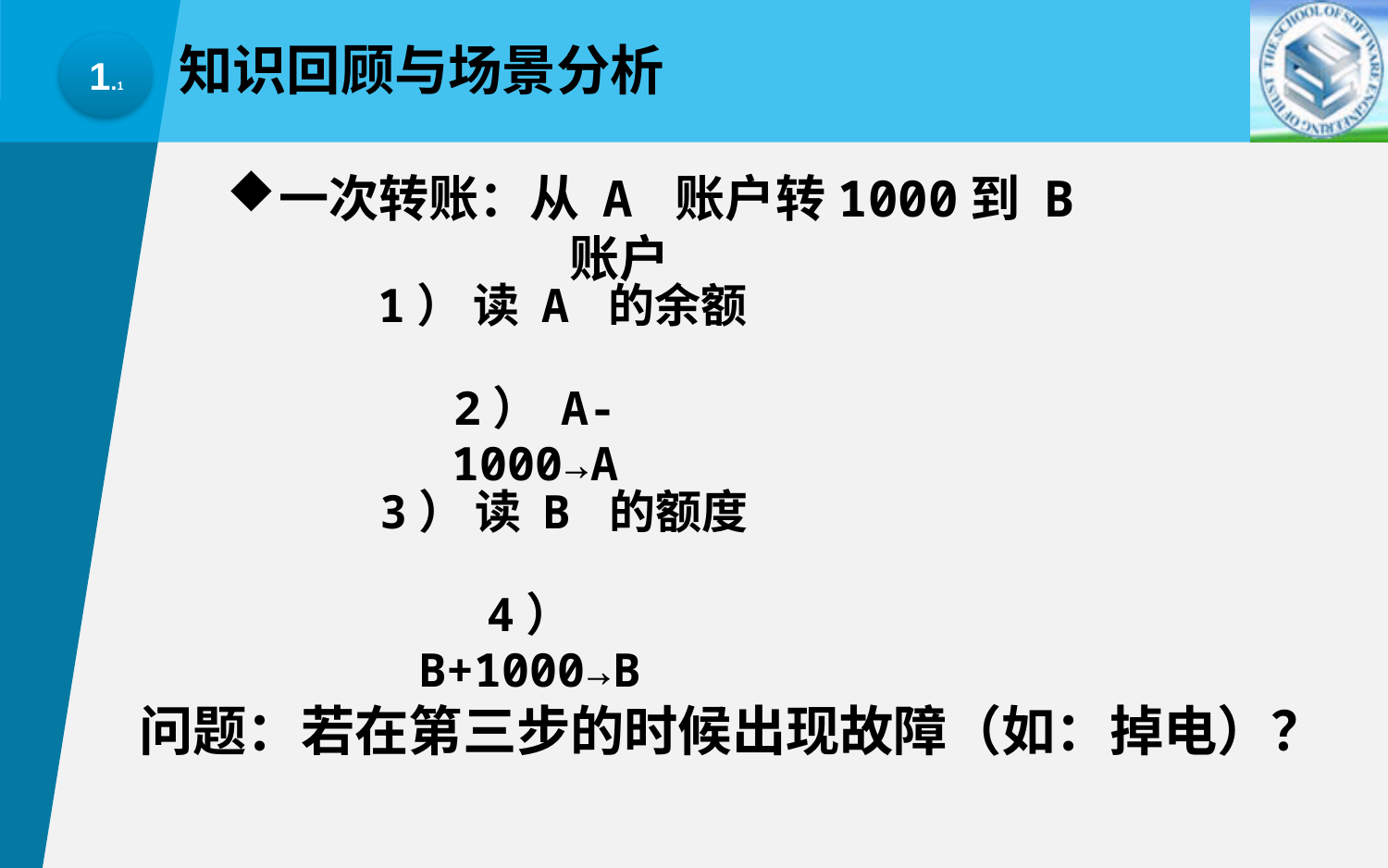

知识回顾与场景分析
1.1
一次转账：从 A 账户转1000到 B 账户
1） 读 A 的余额
2） A-1000→A
3） 读 B 的额度
4） B+1000→B
问题：若在第三步的时候出现故障（如：掉电）？